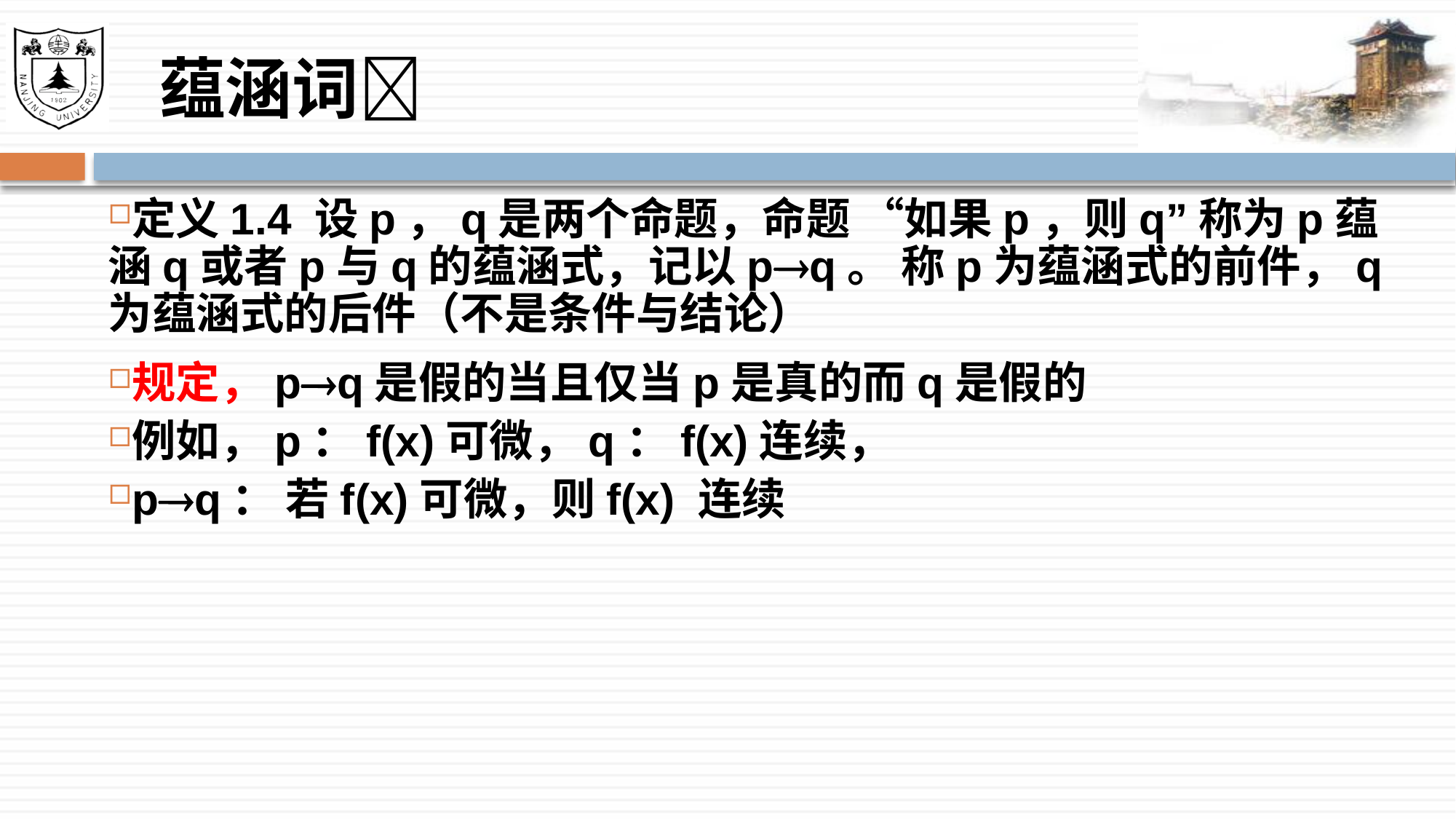

# 蕴涵词→
定义1.4 设p，q是两个命题，命题 “如果p，则q”称为p蕴涵q或者p与q的蕴涵式，记以p→q。 称p为蕴涵式的前件，q为蕴涵式的后件（不是条件与结论）
规定，p→q是假的当且仅当p是真的而q是假的
例如，p：f(x)可微，q：f(x)连续，
p→q： 若f(x)可微，则f(x) 连续